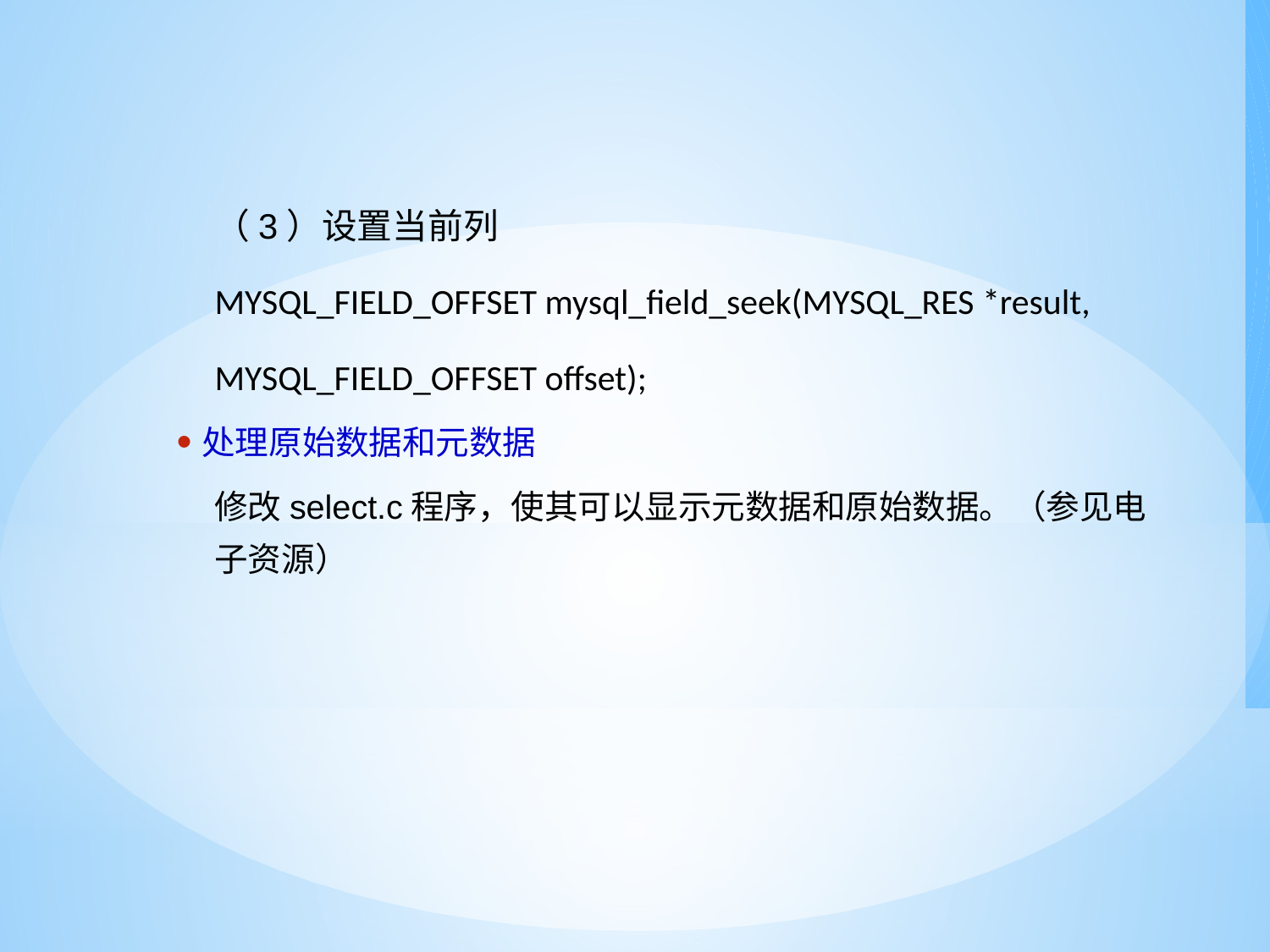

#
（3）设置当前列
MYSQL_FIELD_OFFSET mysql_field_seek(MYSQL_RES *result,
MYSQL_FIELD_OFFSET offset);
处理原始数据和元数据
修改select.c程序，使其可以显示元数据和原始数据。（参见电子资源）